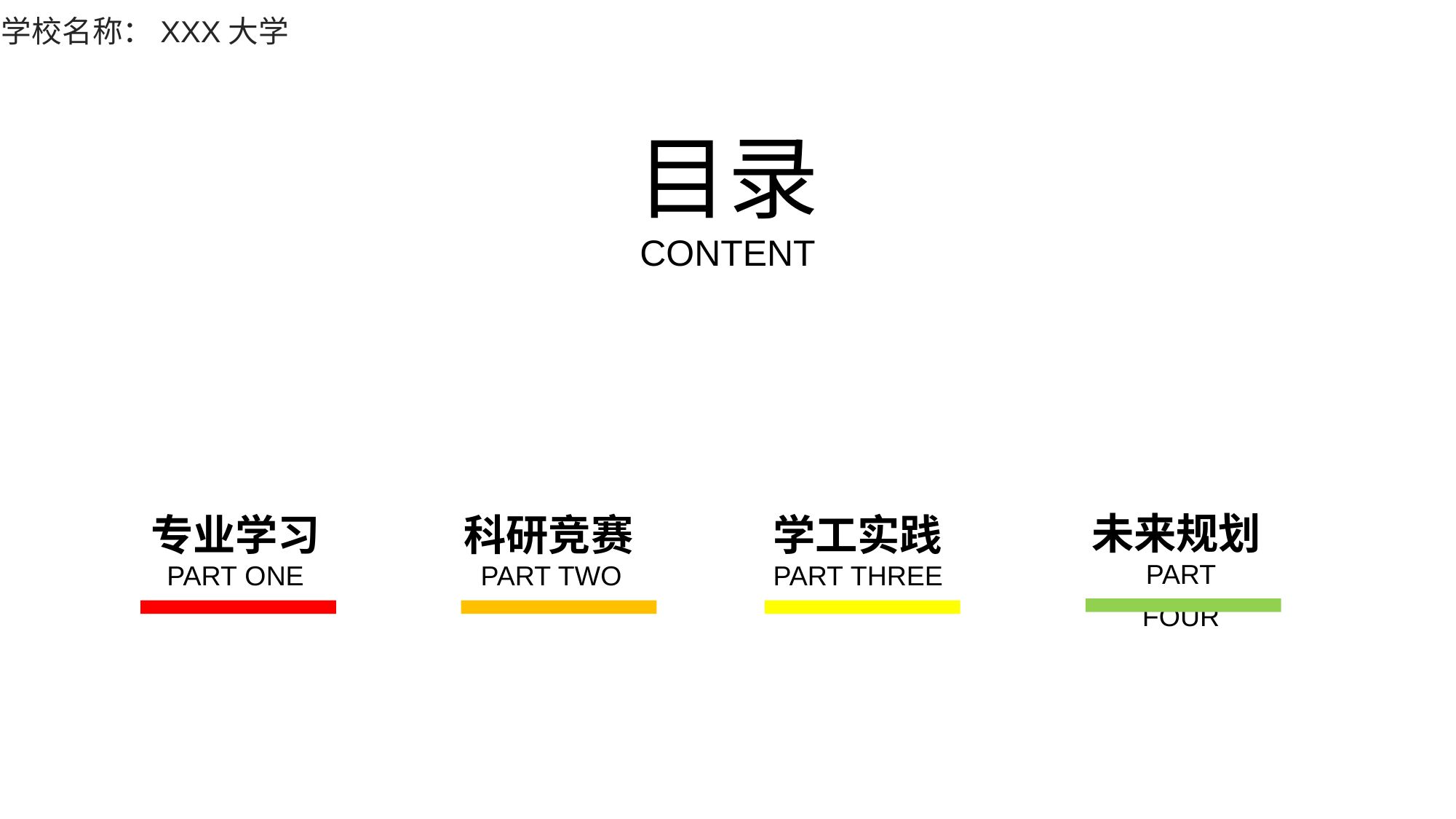

学校名称：XXX大学
目录
CONTENT
未来规划
专业学习
科研竞赛
学工实践
PART FOUR
PART ONE
PART TWO
PART THREE